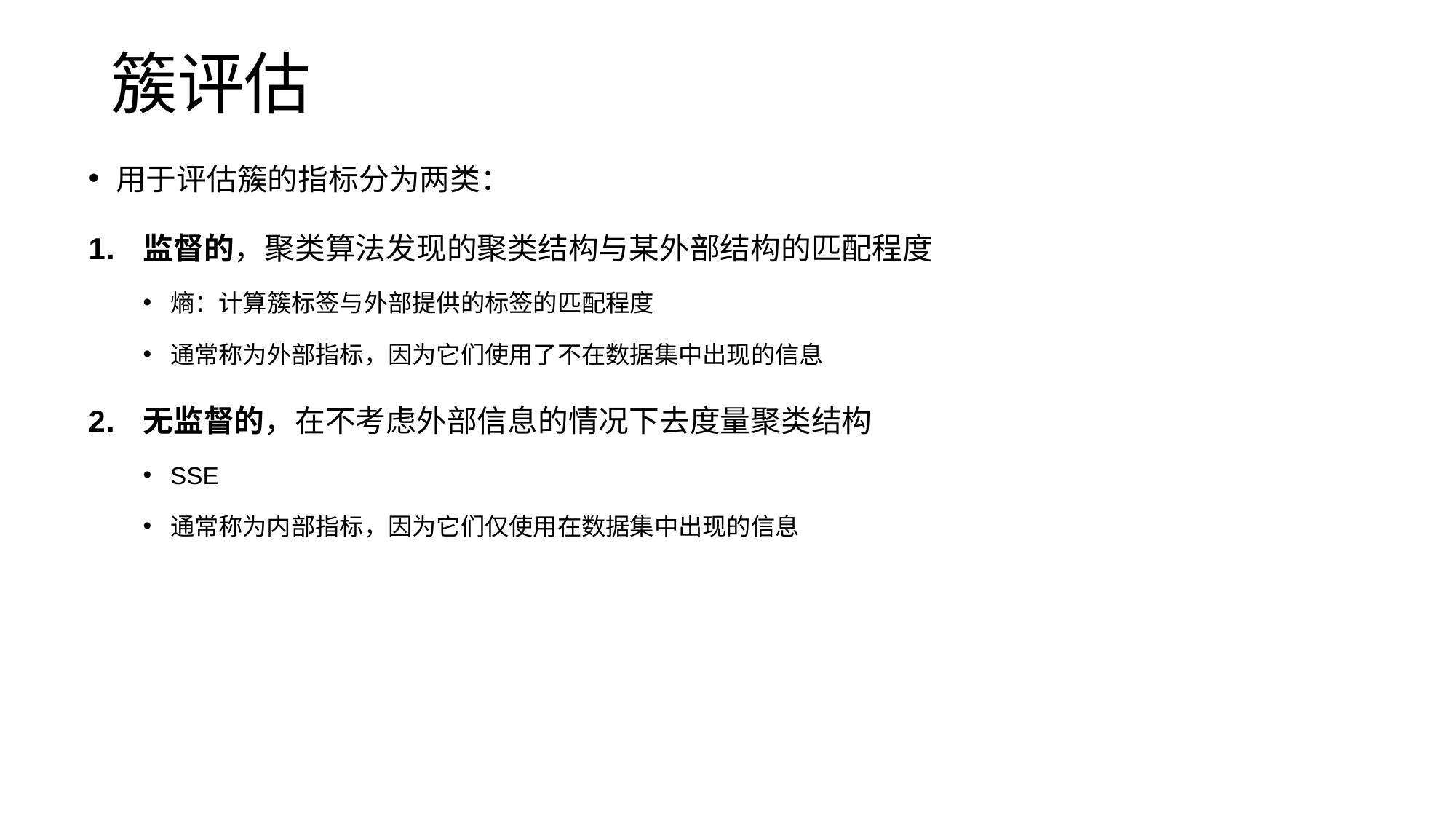

# 簇评估
用于评估簇的指标分为两类：
监督的，聚类算法发现的聚类结构与某外部结构的匹配程度
熵：计算簇标签与外部提供的标签的匹配程度
通常称为外部指标，因为它们使用了不在数据集中出现的信息
无监督的，在不考虑外部信息的情况下去度量聚类结构
SSE
通常称为内部指标，因为它们仅使用在数据集中出现的信息